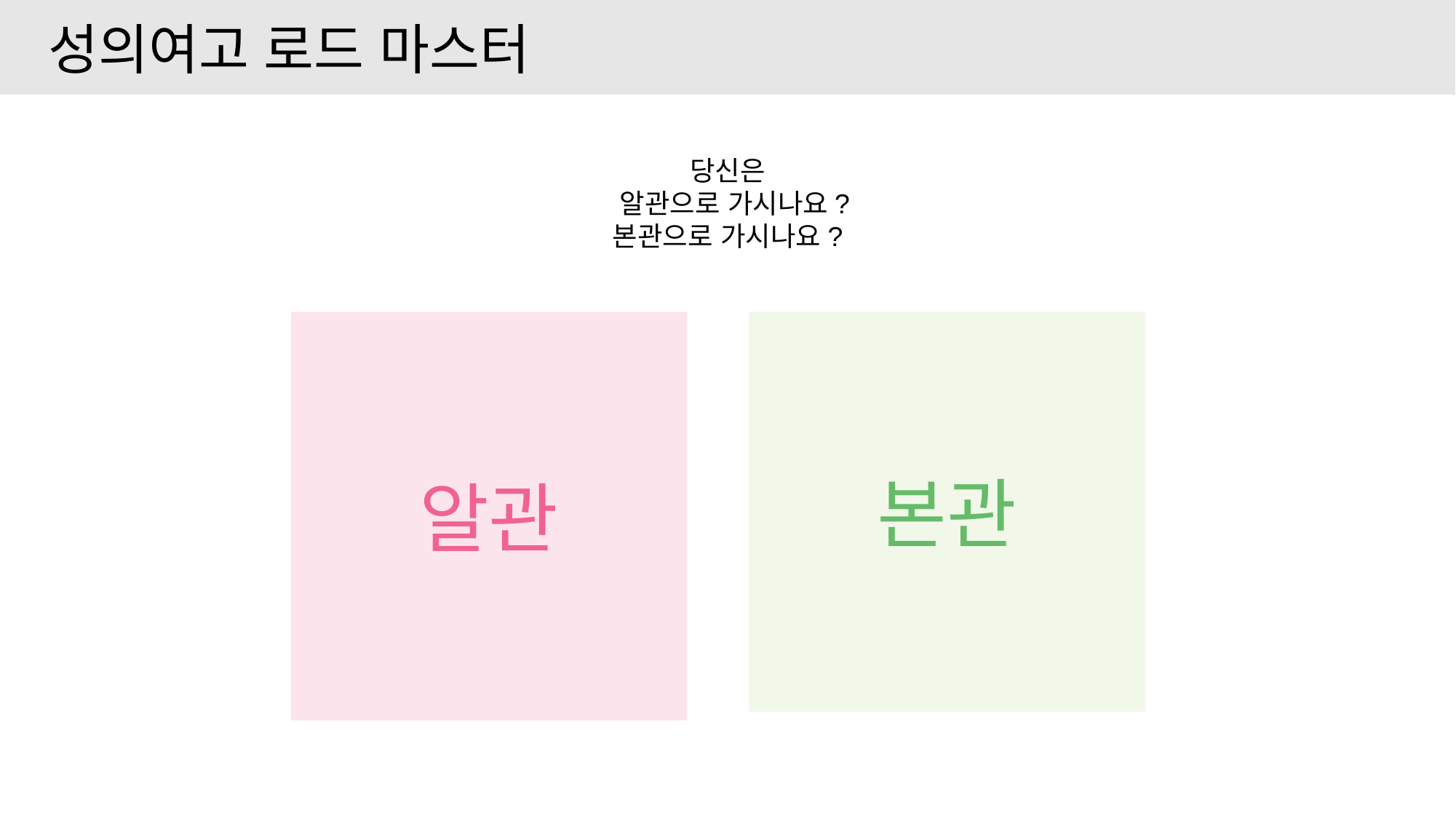

성의여고 로드 마스터
당신은
 알관으로 가시나요?
본관으로 가시나요?
알관
본관